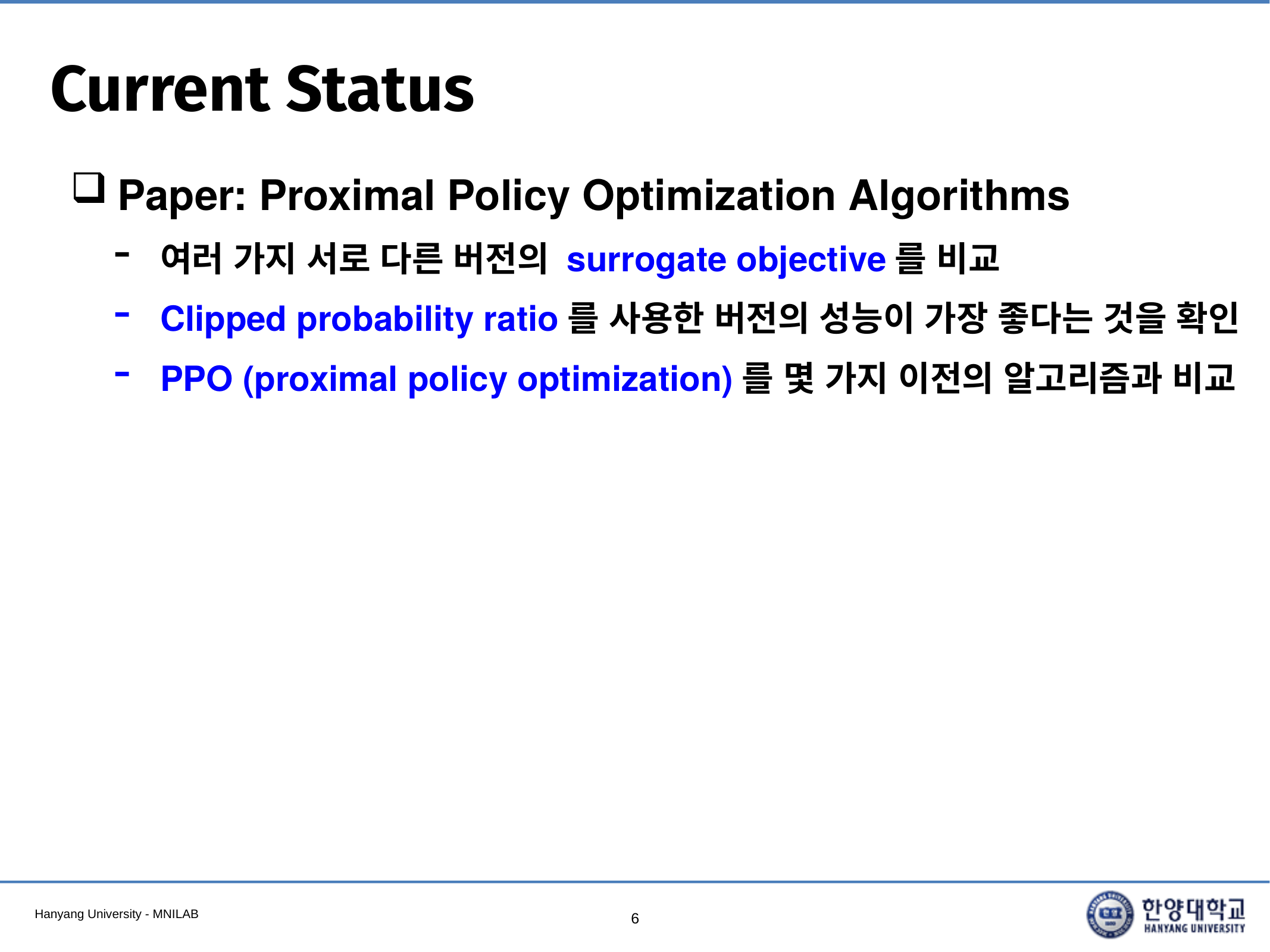

# Current Status
Paper: Proximal Policy Optimization Algorithms
여러 가지 서로 다른 버전의 surrogate objective를 비교
Clipped probability ratio를 사용한 버전의 성능이 가장 좋다는 것을 확인
PPO (proximal policy optimization)를 몇 가지 이전의 알고리즘과 비교
6